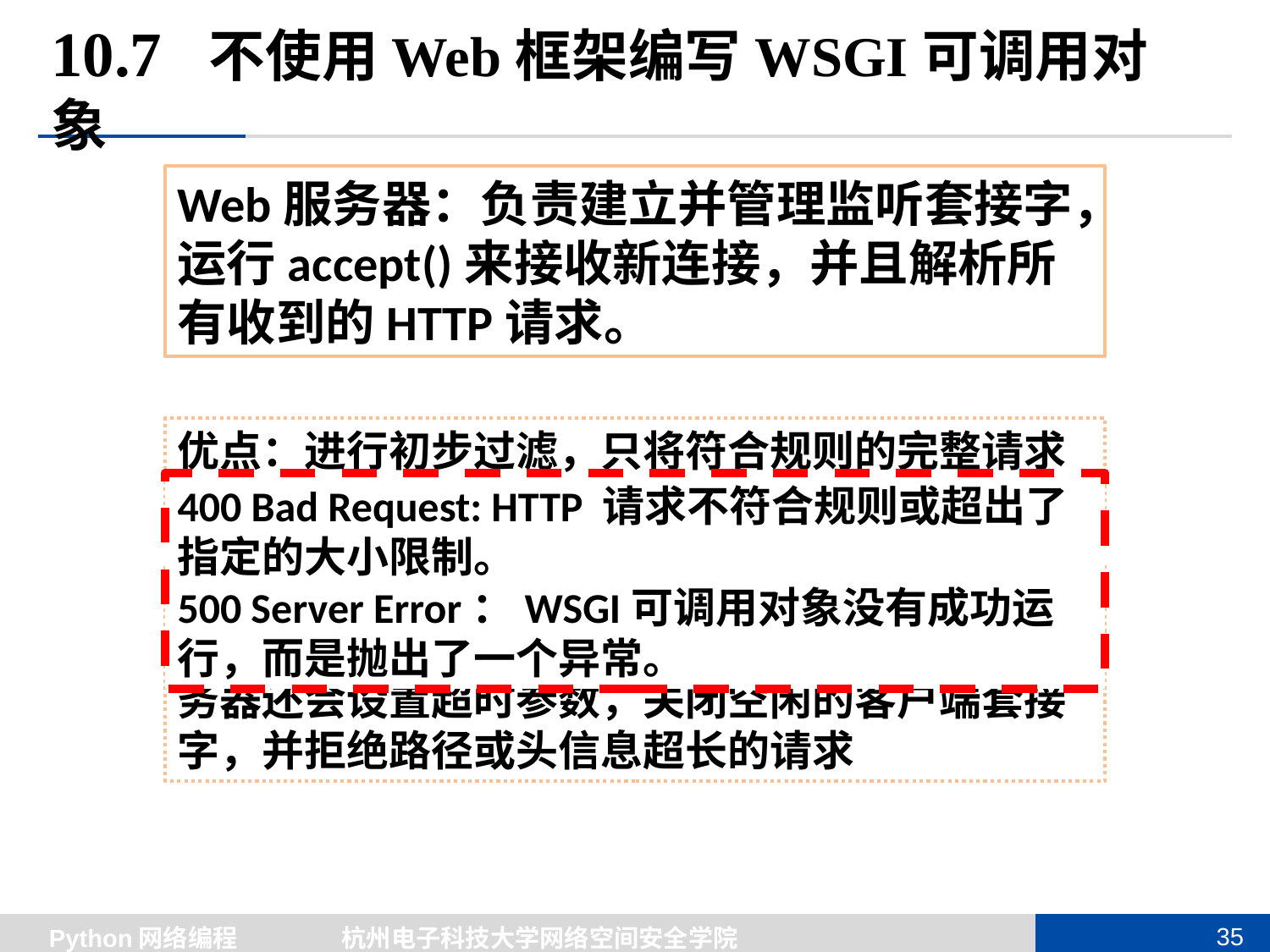

# 10.7  不使用Web框架编写WSGI可调用对象
Web服务器：负责建立并管理监听套接字，运行accept()来接收新连接，并且解析所有收到的HTTP请求。
优点：进行初步过滤，只将符合规则的完整请求传递给Web框架或应用程序代码。
400 Bad Request: HTTP 请求不符合规则或超出了指定的大小限制。
500 Server Error：WSGI可调用对象没有成功运行，而是抛出了一个异常。
初步过滤：处理客户端不发送完整请求和客户端请求无法解析为HTTP请求的情况。有些Web服务器还会设置超时参数，关闭空闲的客户端套接字，并拒绝路径或头信息超长的请求